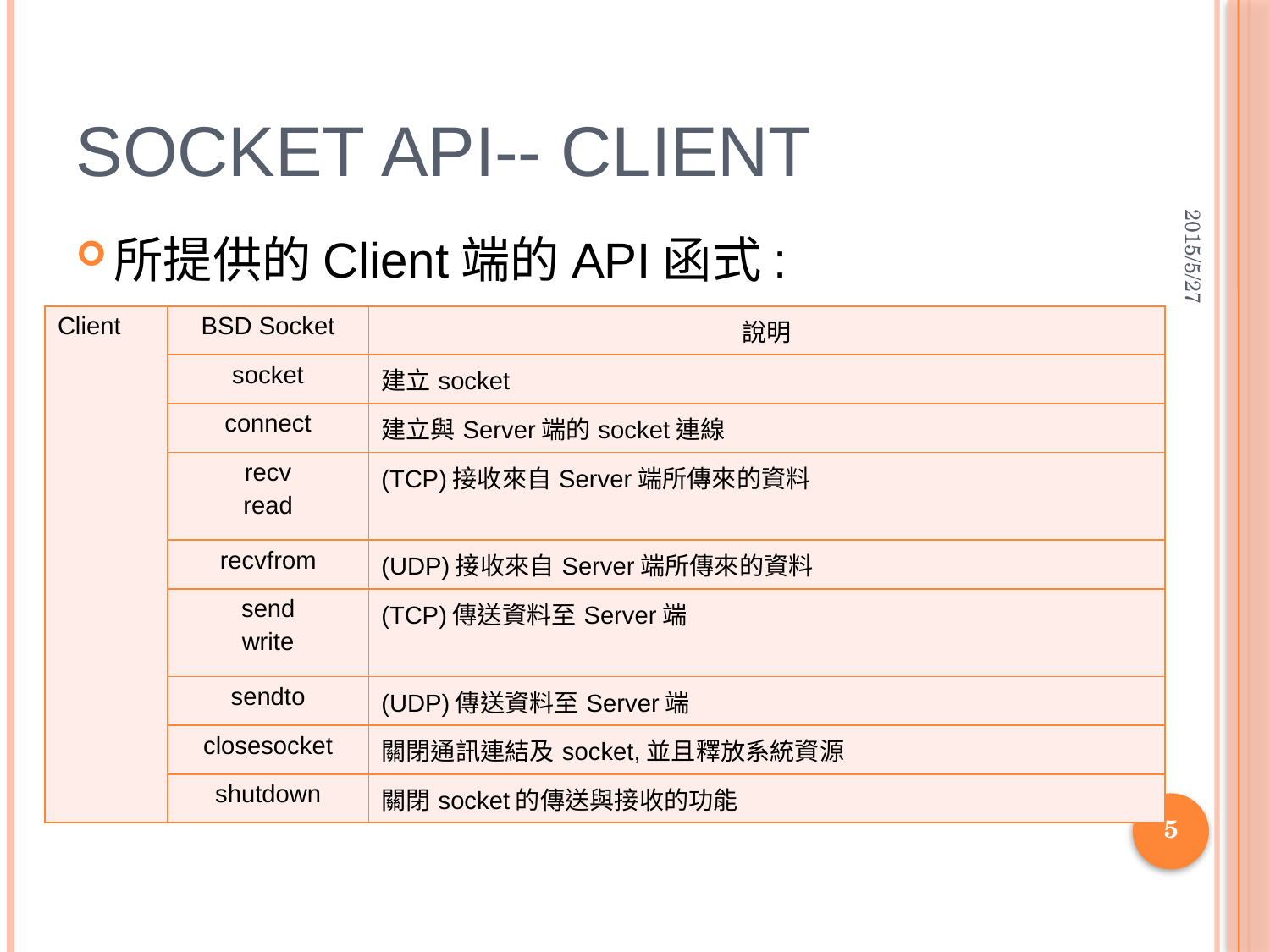

# Socket API-- Client
2015/5/27
所提供的Client端的API函式:

| Client | BSD Socket | 說明 |
| --- | --- | --- |
|  | socket | 建立socket |
|  | connect | 建立與Server端的socket連線 |
|  | recv read | (TCP)接收來自Server端所傳來的資料 |
|  | recvfrom | (UDP)接收來自Server端所傳來的資料 |
|  | send write | (TCP)傳送資料至Server端 |
|  | sendto | (UDP)傳送資料至Server端 |
|  | closesocket | 關閉通訊連結及socket,並且釋放系統資源 |
|  | shutdown | 關閉socket的傳送與接收的功能 |
5